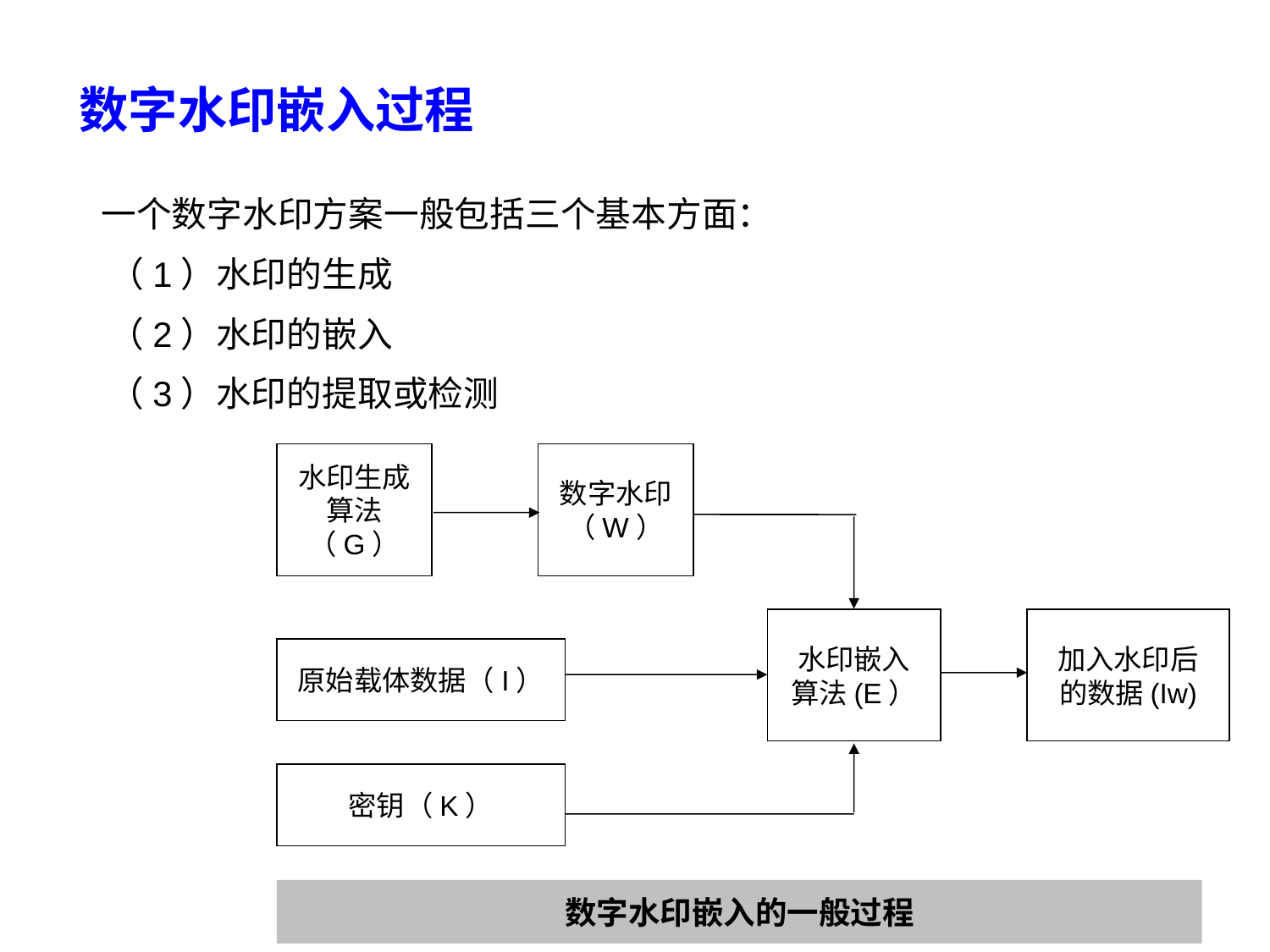

数字水印嵌入过程
 一个数字水印方案一般包括三个基本方面：
  （1）水印的生成
  （2）水印的嵌入
  （3）水印的提取或检测
水印生成
算法（G）
数字水印
（W）

水印嵌入
算法(E）
加入水印后
的数据(Iw)
原始载体数据（I）

密钥（K）

数字水印嵌入的一般过程